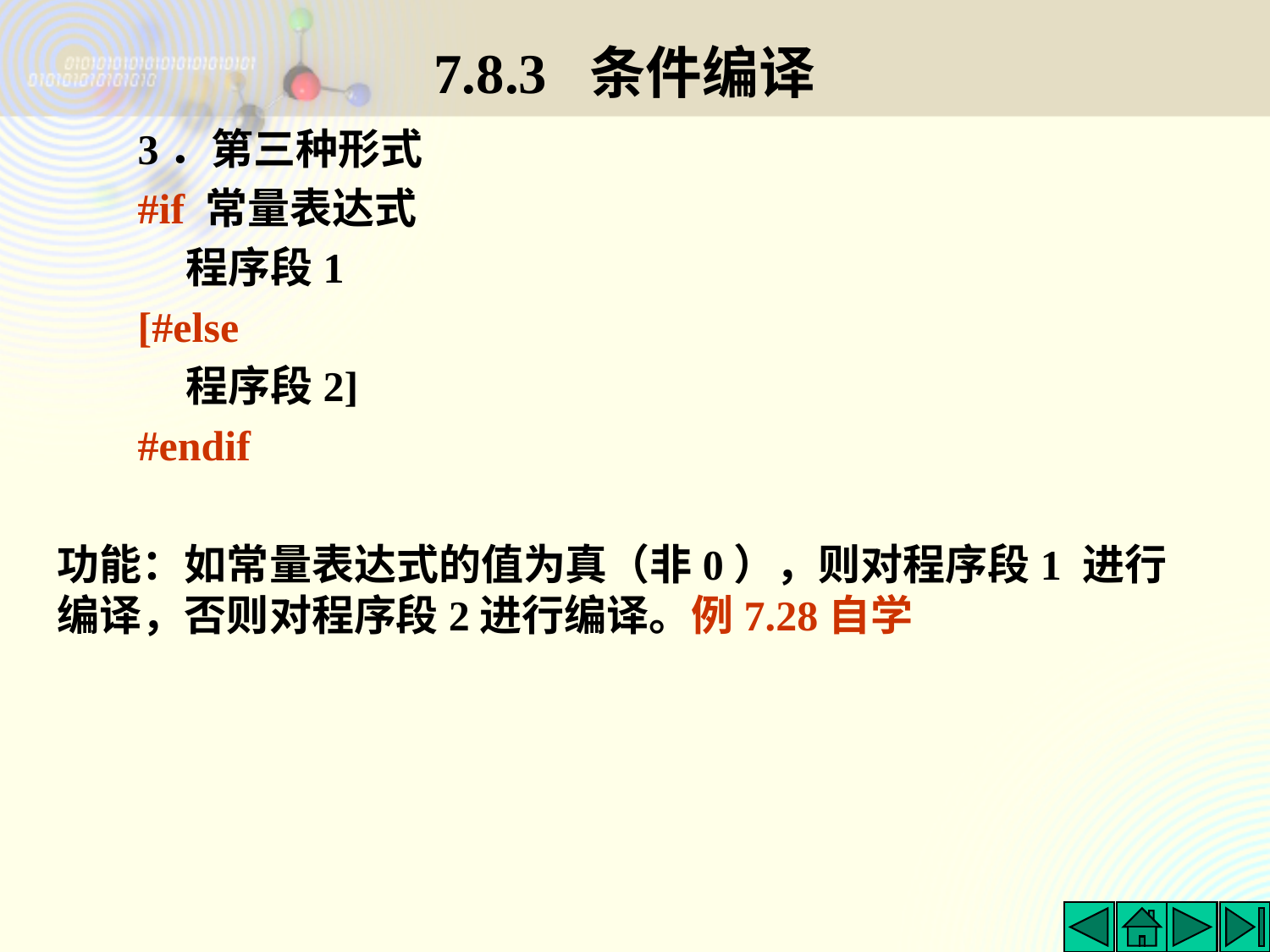

# 7.8.3  条件编译
3．第三种形式
#if 常量表达式
    程序段1
[#else
    程序段2]
#endif
功能：如常量表达式的值为真（非0），则对程序段1 进行编译，否则对程序段2进行编译。例7.28自学